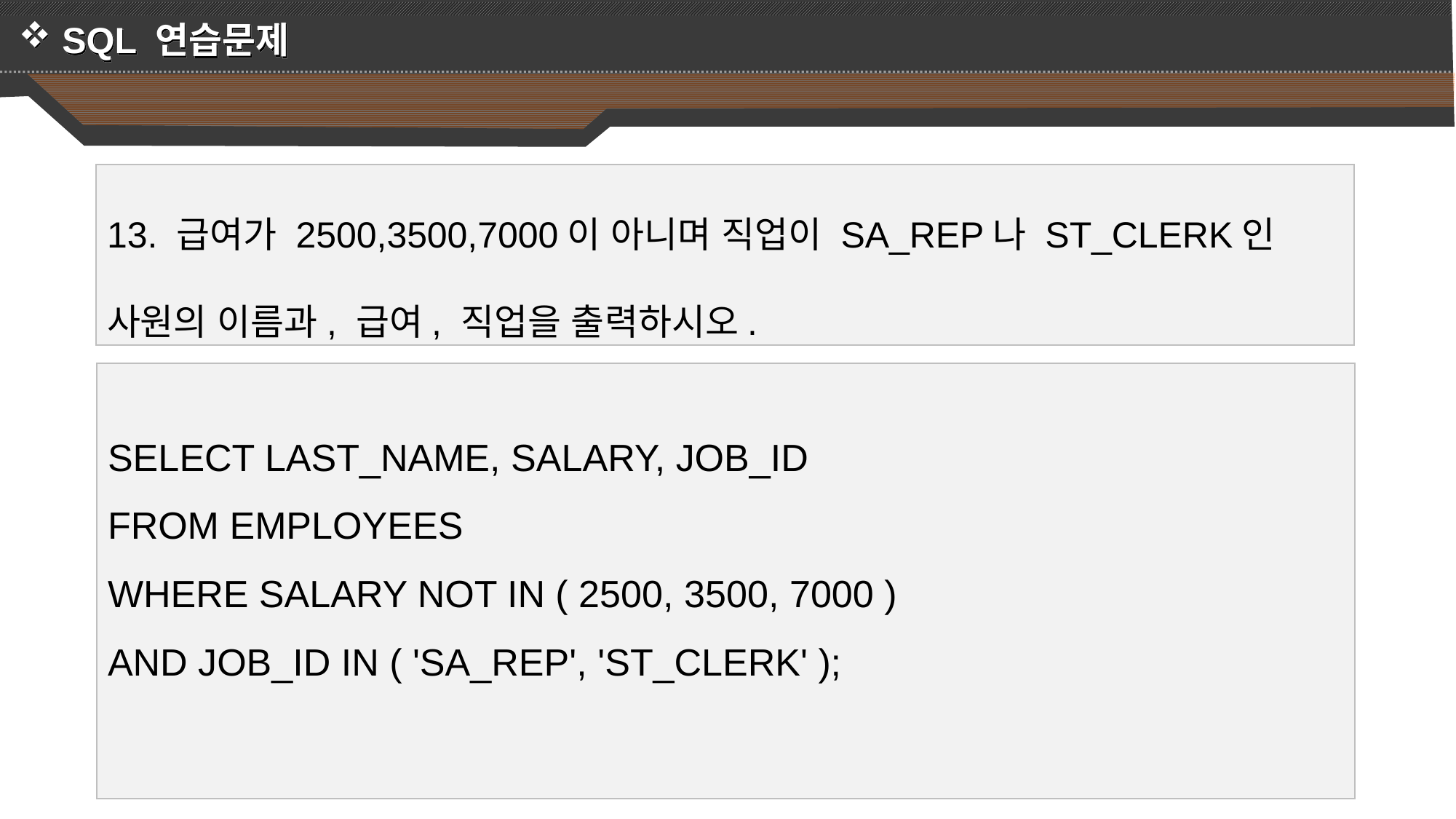

SQL 연습문제

13. 급여가 2500,3500,7000이 아니며 직업이 SA_REP나 ST_CLERK인 사원의 이름과, 급여, 직업을 출력하시오.
SELECT LAST_NAME, SALARY, JOB_ID
FROM EMPLOYEES
WHERE SALARY NOT IN ( 2500, 3500, 7000 )
AND JOB_ID IN ( 'SA_REP', 'ST_CLERK' );